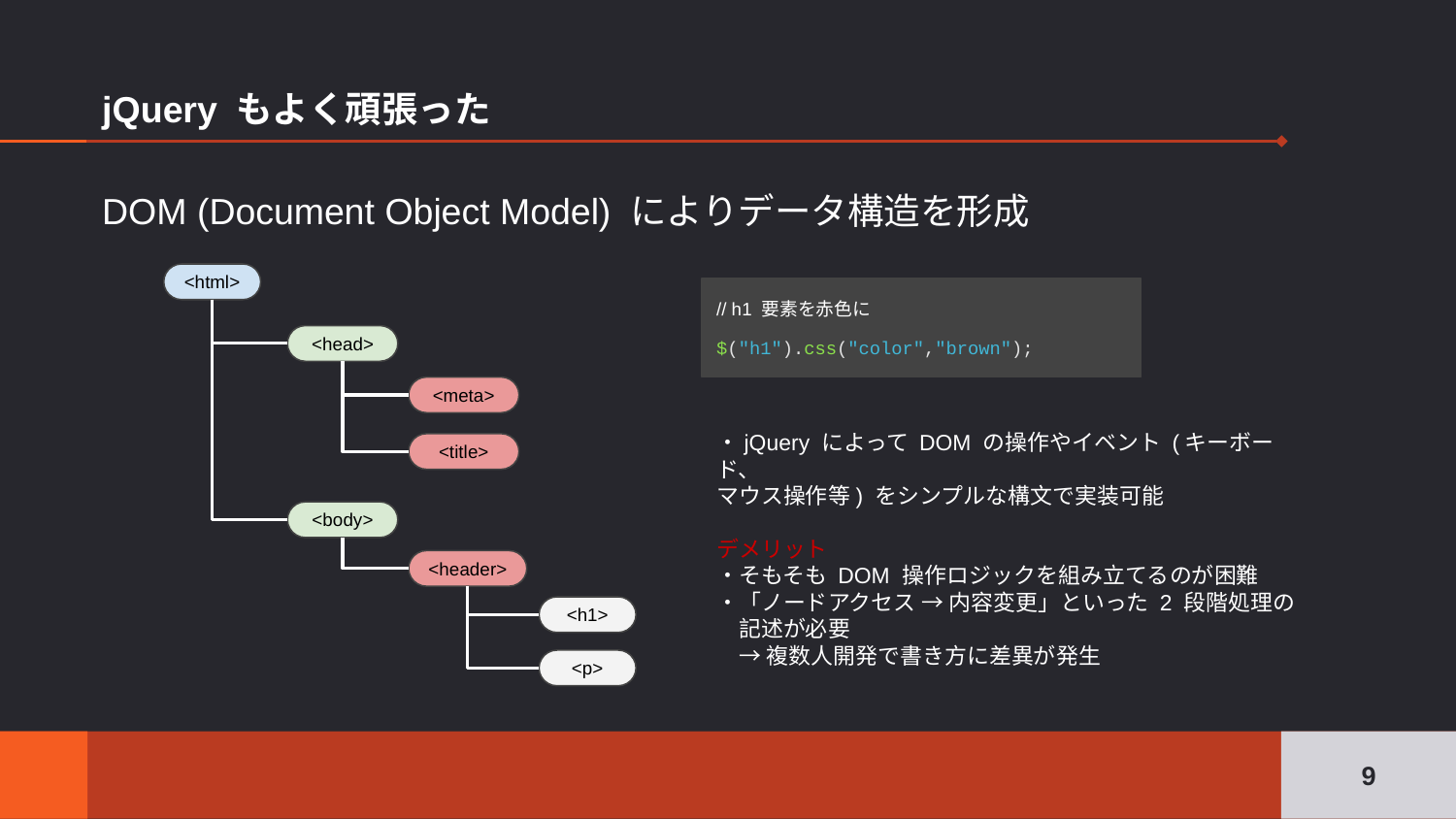

# jQuery もよく頑張った
DOM (Document Object Model) によりデータ構造を形成
<html>

// h1 要素を赤色に
$("h1").css("color","brown");

<head>
<meta>
・jQuery によって DOM の操作やイベント (キーボード、
マウス操作等) をシンプルな構文で実装可能

デメリット
・そもそも DOM 操作ロジックを組み立てるのが困難
・「ノードアクセス → 内容変更」といった 2 段階処理の
　記述が必要
　→ 複数人開発で書き方に差異が発生
<title>
<body>
<header>
<h1>
<p>
9